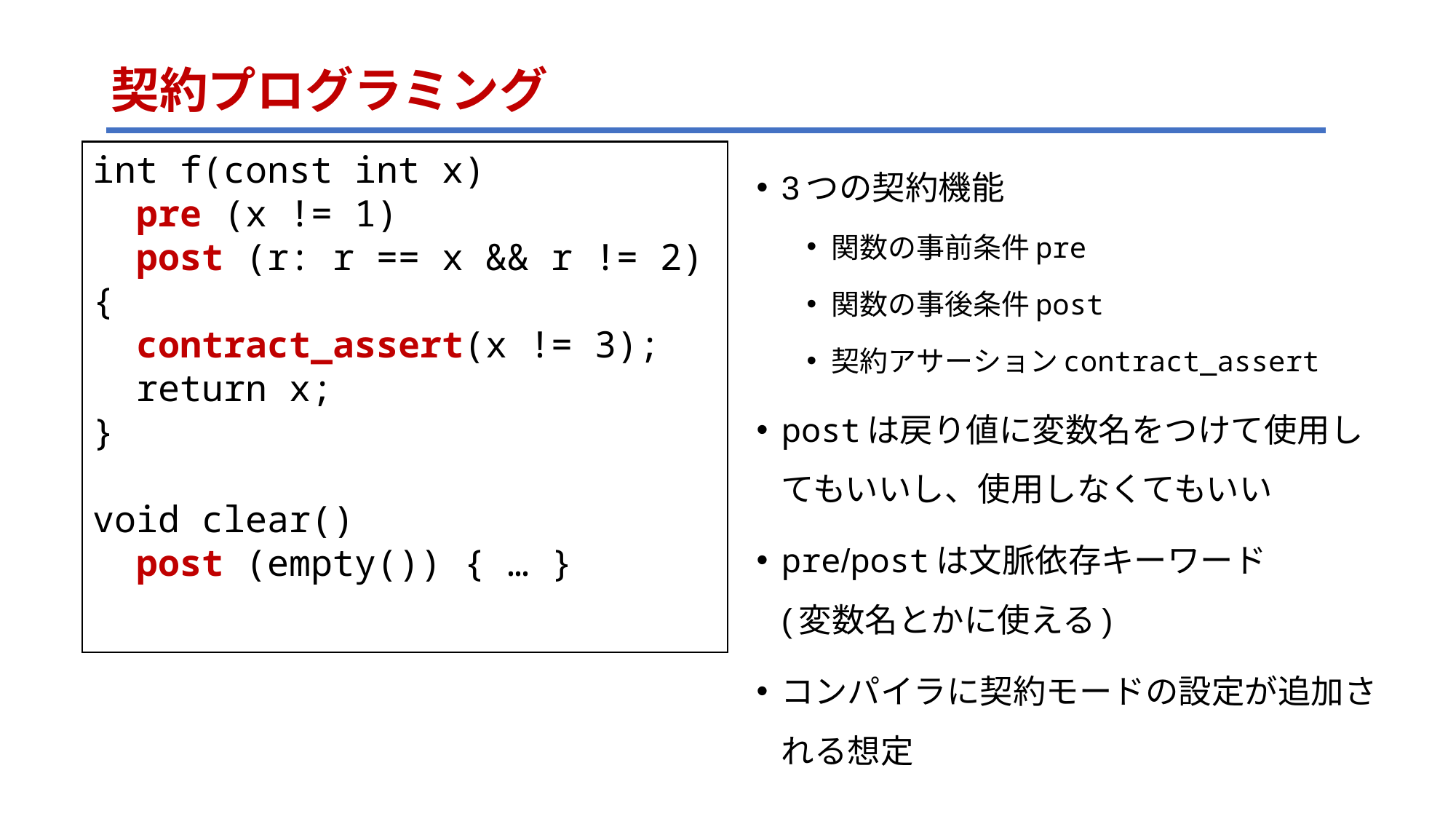

# 契約プログラミング
int f(const int x)
  pre (x != 1)
  post (r: r == x && r != 2) {
  contract_assert(x != 3);
  return x;
}

void clear()
  post (empty()) { … }
3つの契約機能
関数の事前条件pre
関数の事後条件post
契約アサーションcontract_assert
postは戻り値に変数名をつけて使用してもいいし、使用しなくてもいい
pre/postは文脈依存キーワード
(変数名とかに使える)
コンパイラに契約モードの設定が追加される想定